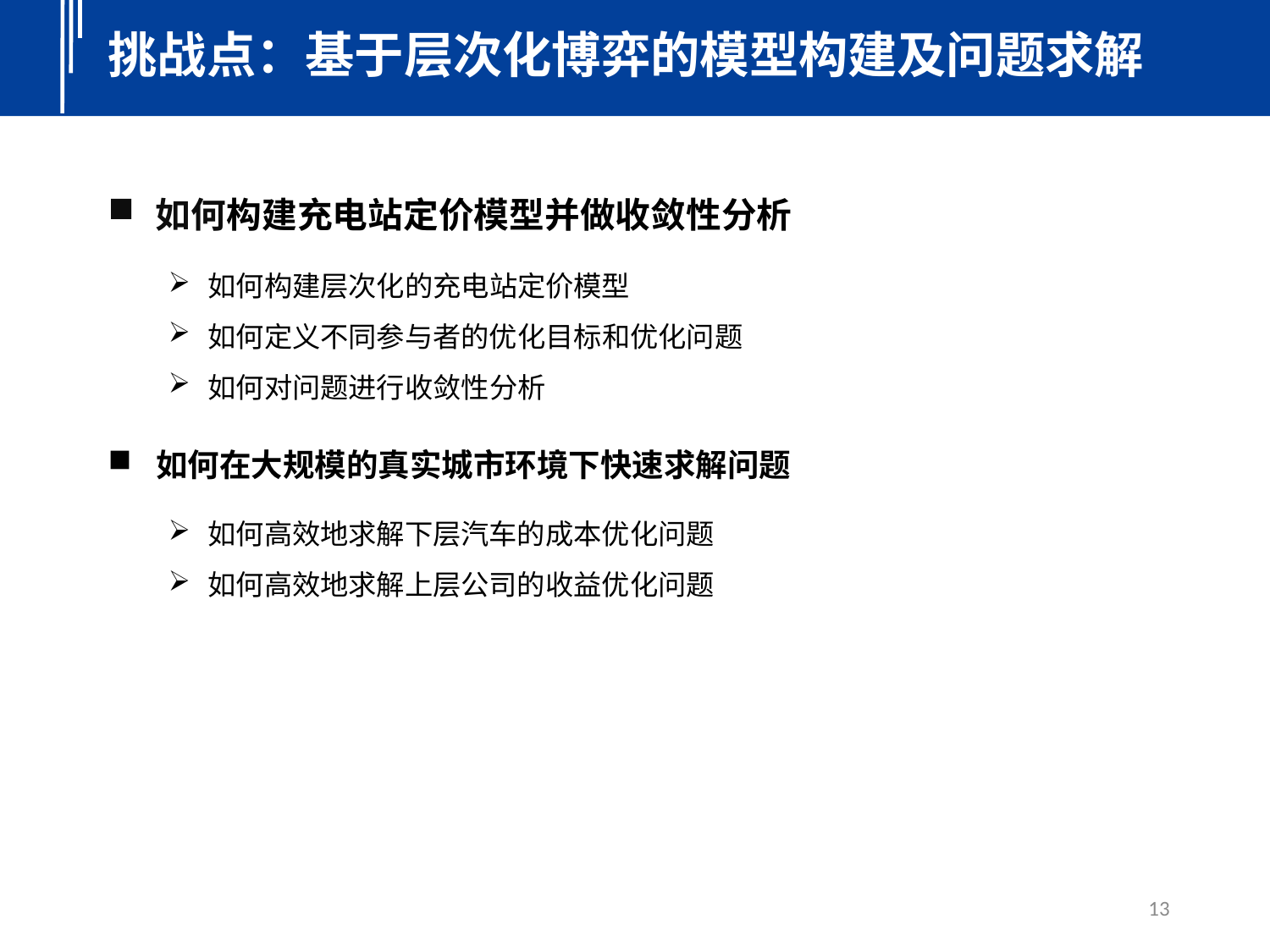

挑战点：基于层次化博弈的模型构建及问题求解
如何构建充电站定价模型并做收敛性分析
如何构建层次化的充电站定价模型
如何定义不同参与者的优化目标和优化问题
如何对问题进行收敛性分析
如何在大规模的真实城市环境下快速求解问题
如何高效地求解下层汽车的成本优化问题
如何高效地求解上层公司的收益优化问题
13